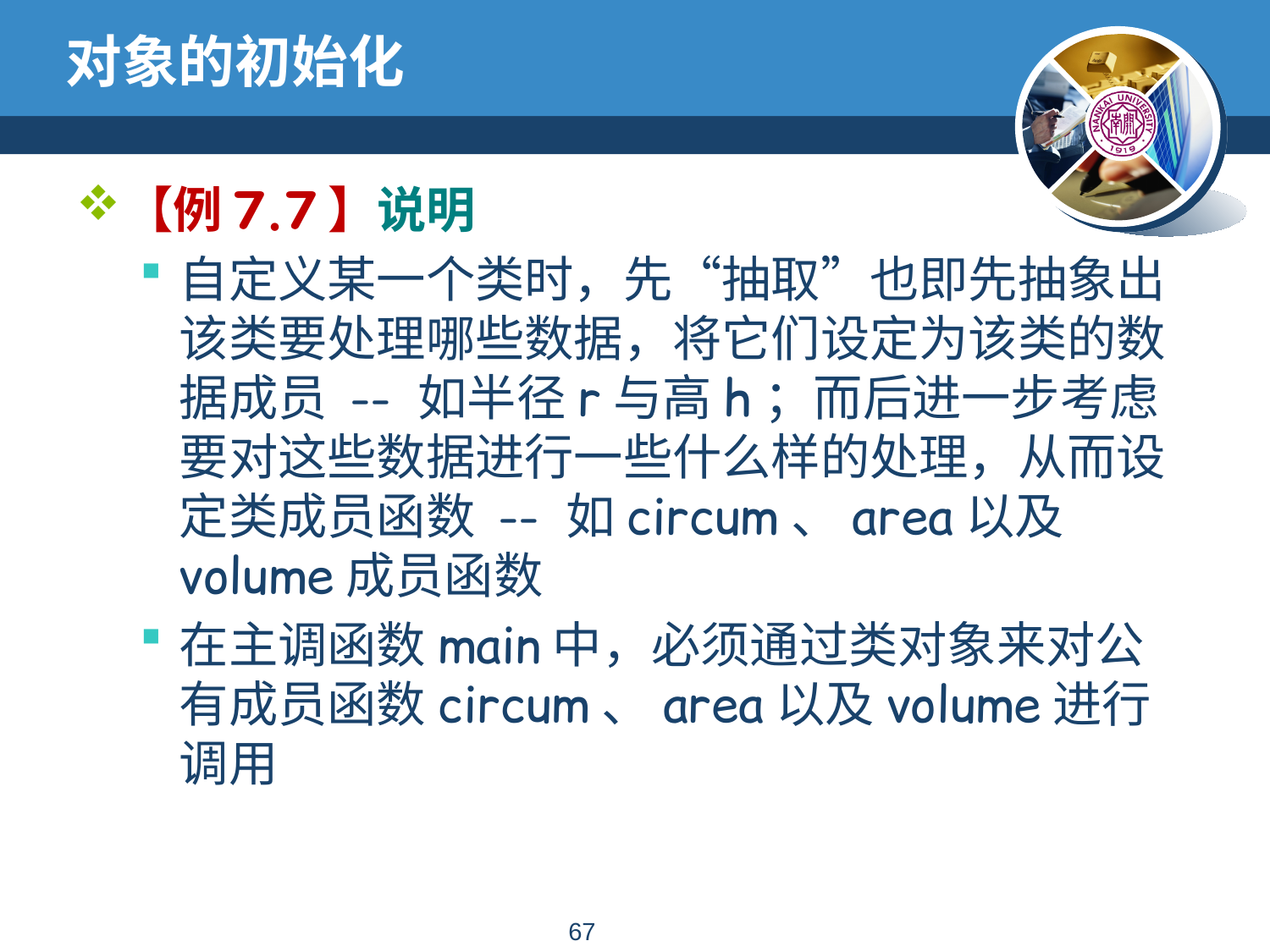

# 对象的初始化
【例7.7】说明
自定义某一个类时，先“抽取”也即先抽象出该类要处理哪些数据，将它们设定为该类的数据成员 -- 如半径r与高h；而后进一步考虑要对这些数据进行一些什么样的处理，从而设定类成员函数 -- 如circum、area以及volume成员函数
在主调函数main中，必须通过类对象来对公有成员函数circum、area以及volume进行调用
67